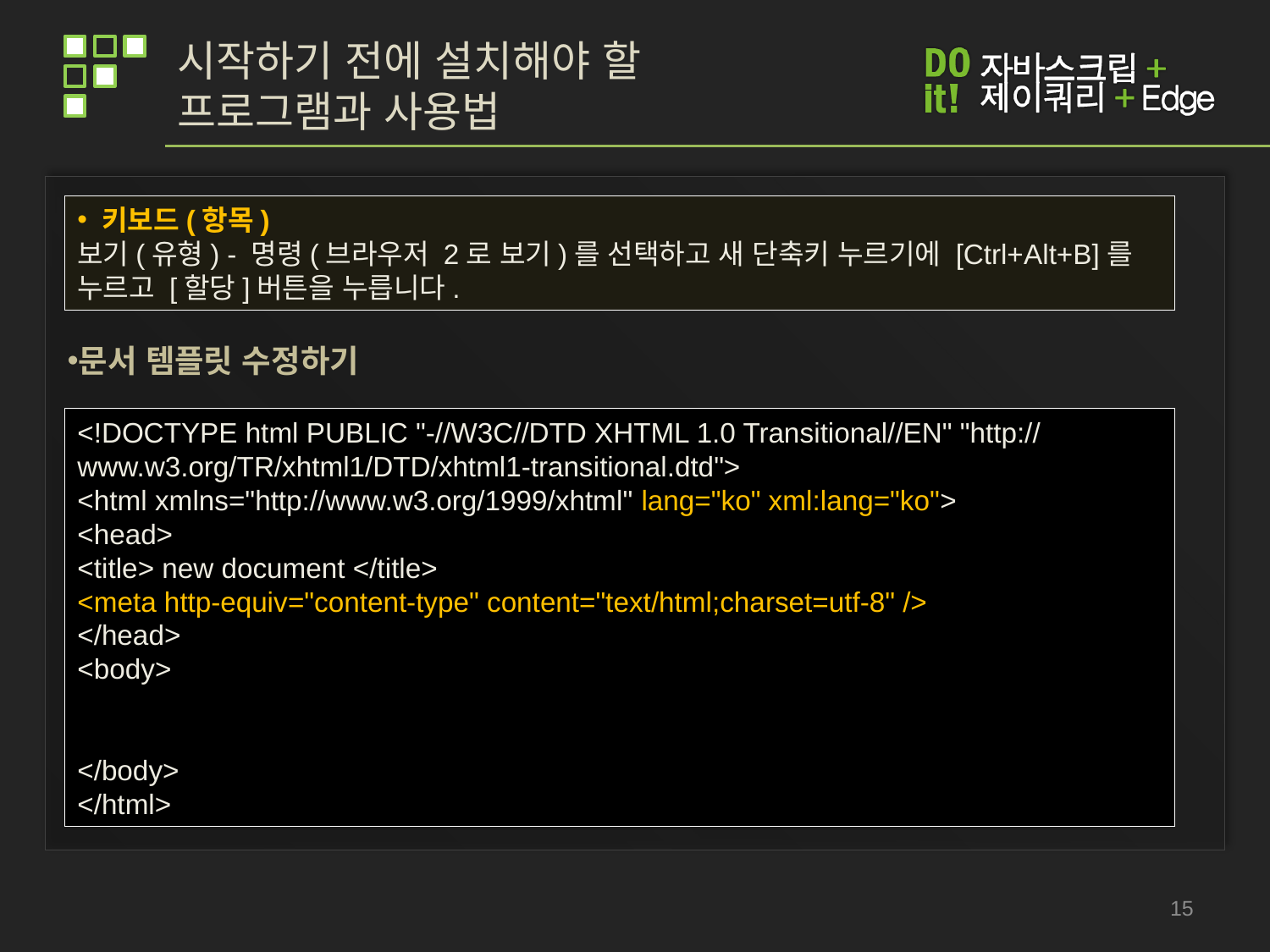

# 시작하기 전에 설치해야 할 프로그램과 사용법

 키보드(항목)
보기(유형) - 명령(브라우저 2로 보기)를 선택하고 새 단축키 누르기에 [Ctrl+Alt+B]를 누르고 [할당]버튼을 누릅니다.
문서 템플릿 수정하기
<!DOCTYPE html PUBLIC "-//W3C//DTD XHTML 1.0 Transitional//EN" "http://www.w3.org/TR/xhtml1/DTD/xhtml1-transitional.dtd">
<html xmlns="http://www.w3.org/1999/xhtml" lang="ko" xml:lang="ko">
<head>
<title> new document </title>
<meta http-equiv="content-type" content="text/html;charset=utf-8" />
</head>
<body>

</body>
</html>
15